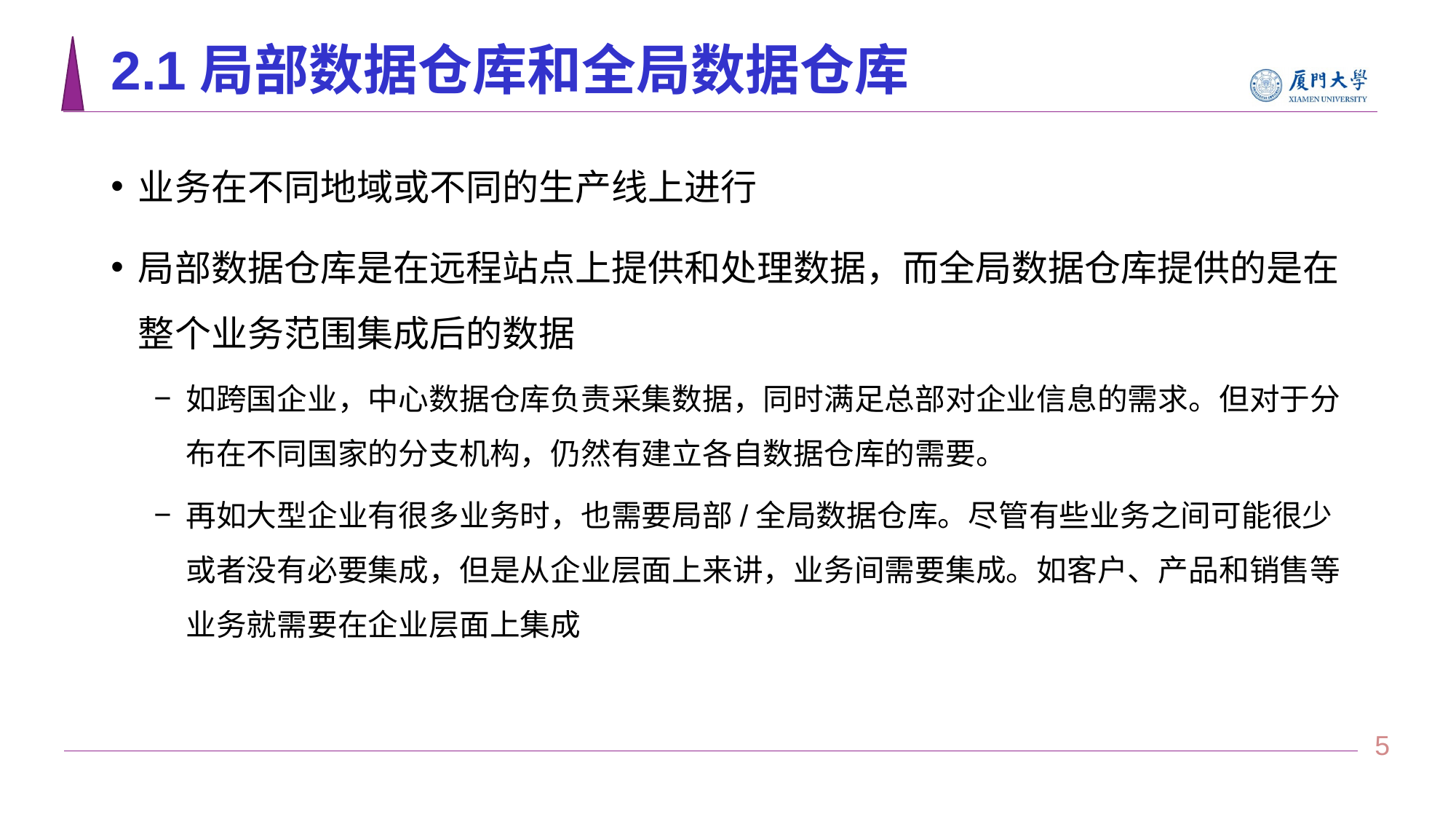

# 2.1局部数据仓库和全局数据仓库
业务在不同地域或不同的生产线上进行
局部数据仓库是在远程站点上提供和处理数据，而全局数据仓库提供的是在整个业务范围集成后的数据
如跨国企业，中心数据仓库负责采集数据，同时满足总部对企业信息的需求。但对于分布在不同国家的分支机构，仍然有建立各自数据仓库的需要。
再如大型企业有很多业务时，也需要局部/全局数据仓库。尽管有些业务之间可能很少或者没有必要集成，但是从企业层面上来讲，业务间需要集成。如客户、产品和销售等业务就需要在企业层面上集成

5